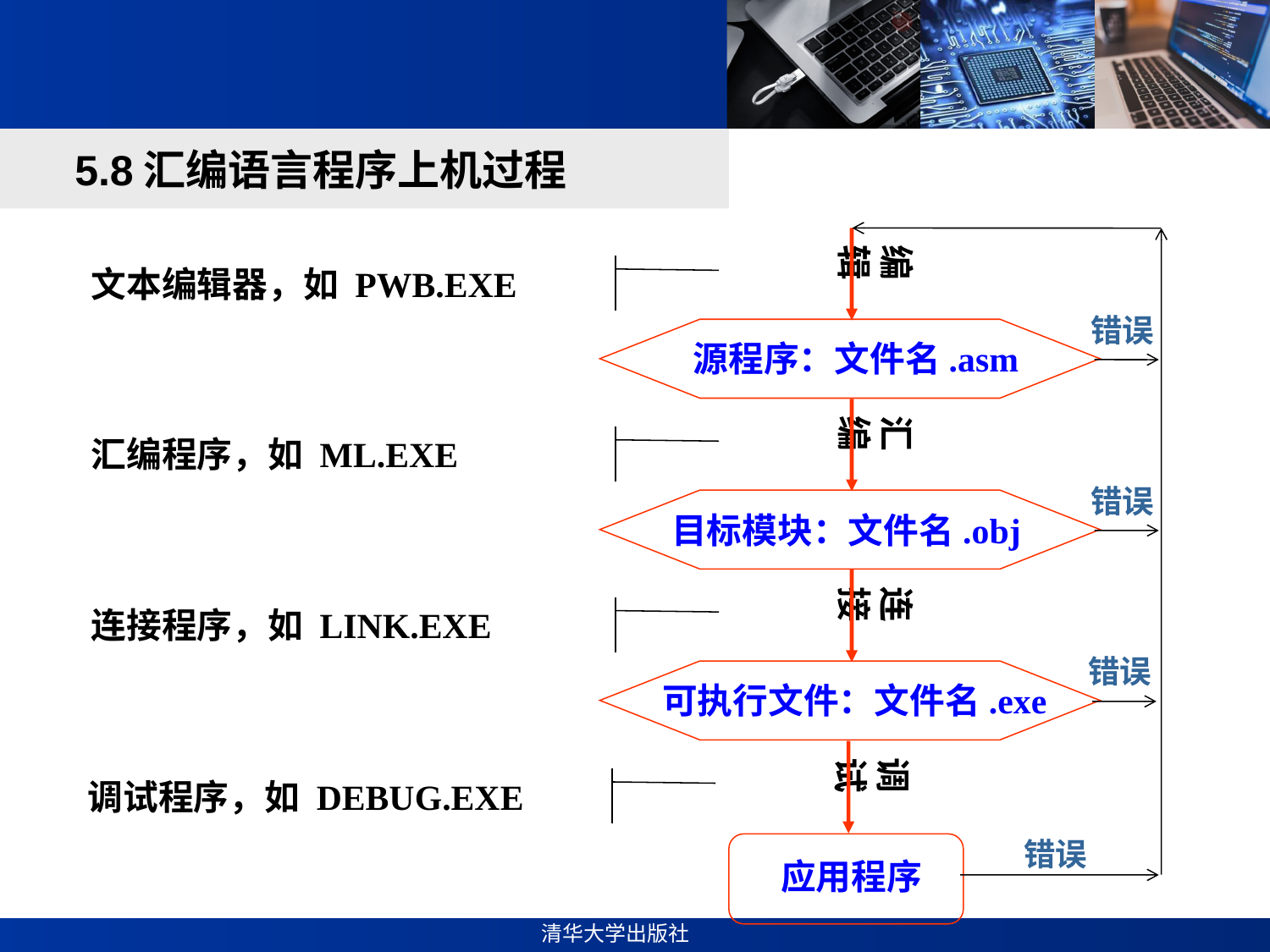

#
5.8汇编语言程序上机过程

编辑
文本编辑器，如 PWB.EXE

错误

源程序：文件名.asm

汇编
汇编程序，如 ML.EXE
错误

目标模块：文件名.obj

连接
连接程序，如 LINK.EXE
错误

可执行文件：文件名.exe

调试
调试程序，如 DEBUG.EXE
错误

应用程序